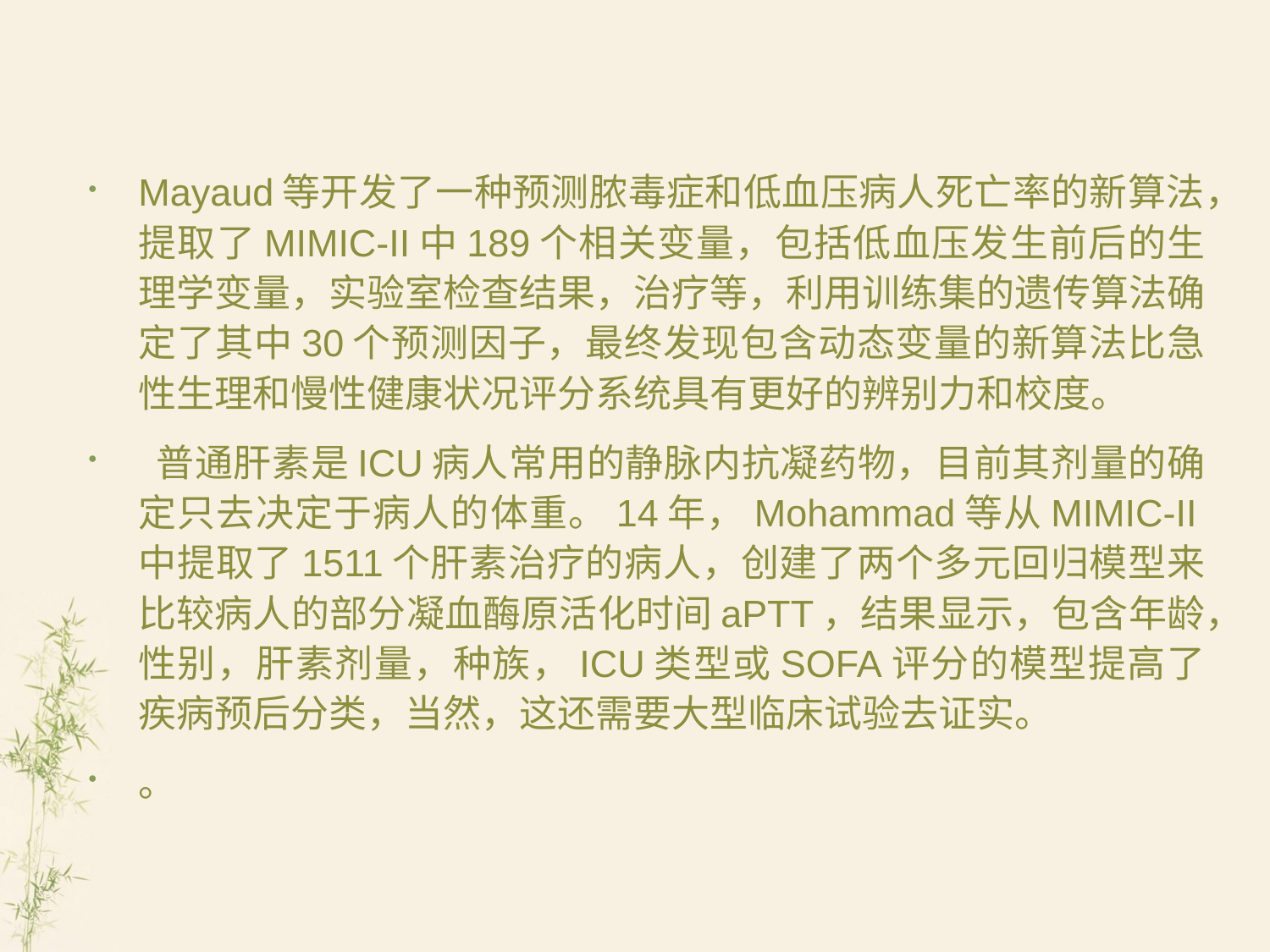

#
Mayaud等开发了一种预测脓毒症和低血压病人死亡率的新算法，提取了MIMIC-II中189个相关变量，包括低血压发生前后的生理学变量，实验室检查结果，治疗等，利用训练集的遗传算法确定了其中30个预测因子，最终发现包含动态变量的新算法比急性生理和慢性健康状况评分系统具有更好的辨别力和校度。
 普通肝素是ICU病人常用的静脉内抗凝药物，目前其剂量的确定只去决定于病人的体重。14年，Mohammad等从MIMIC-II中提取了1511个肝素治疗的病人，创建了两个多元回归模型来比较病人的部分凝血酶原活化时间aPTT，结果显示，包含年龄，性别，肝素剂量，种族，ICU类型或SOFA评分的模型提高了疾病预后分类，当然，这还需要大型临床试验去证实。
。